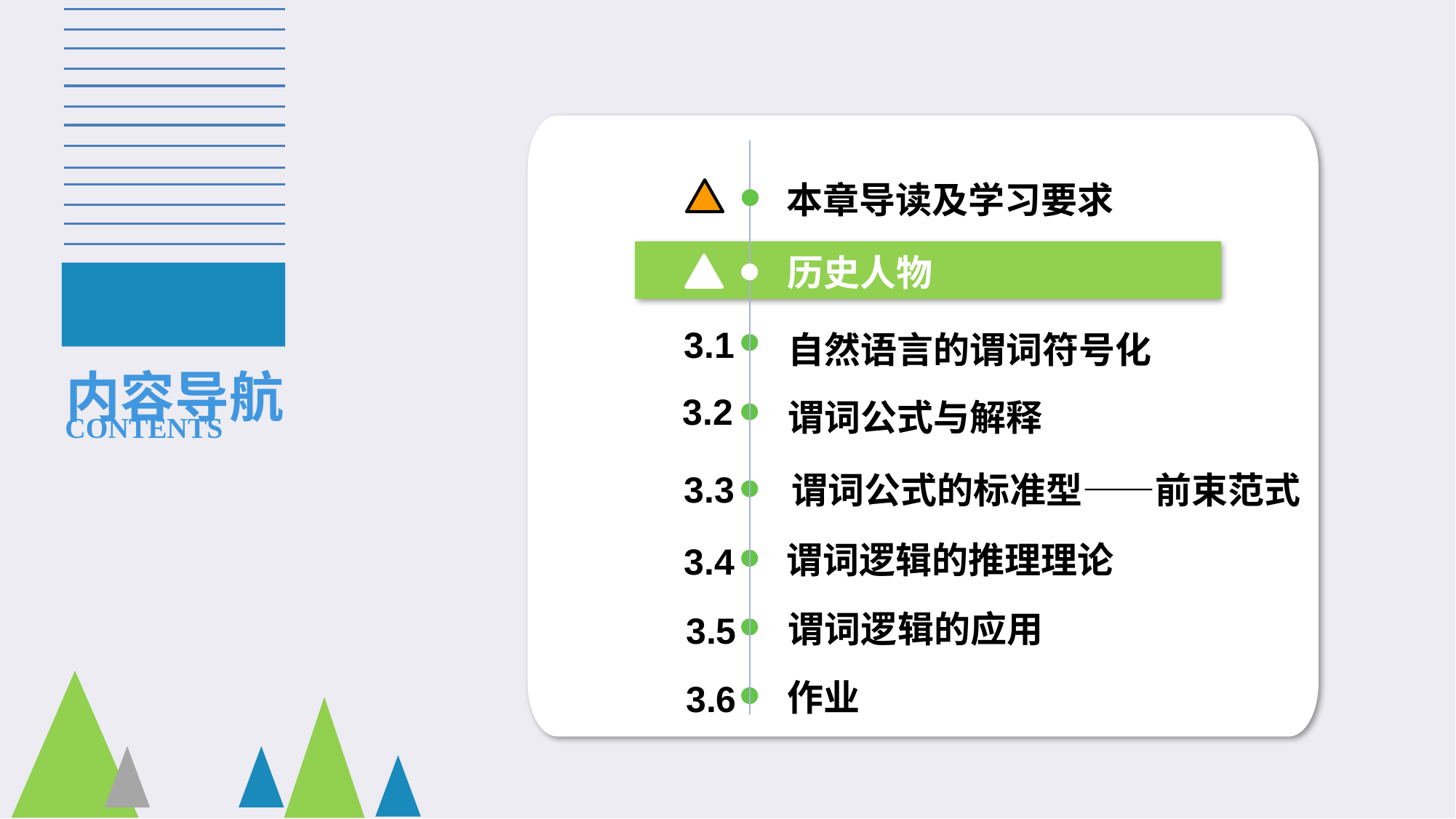

历史人物
   1
本章导读及学习要求

历史人物

内容导航
 3.1

自然语言的谓词符号化
 3.2
谓词公式与解释

CONTENTS
 3.3
谓词公式的标准型——前束范式

谓词逻辑的推理理论
 3.4

谓词逻辑的应用
 3.5

作业
 3.6